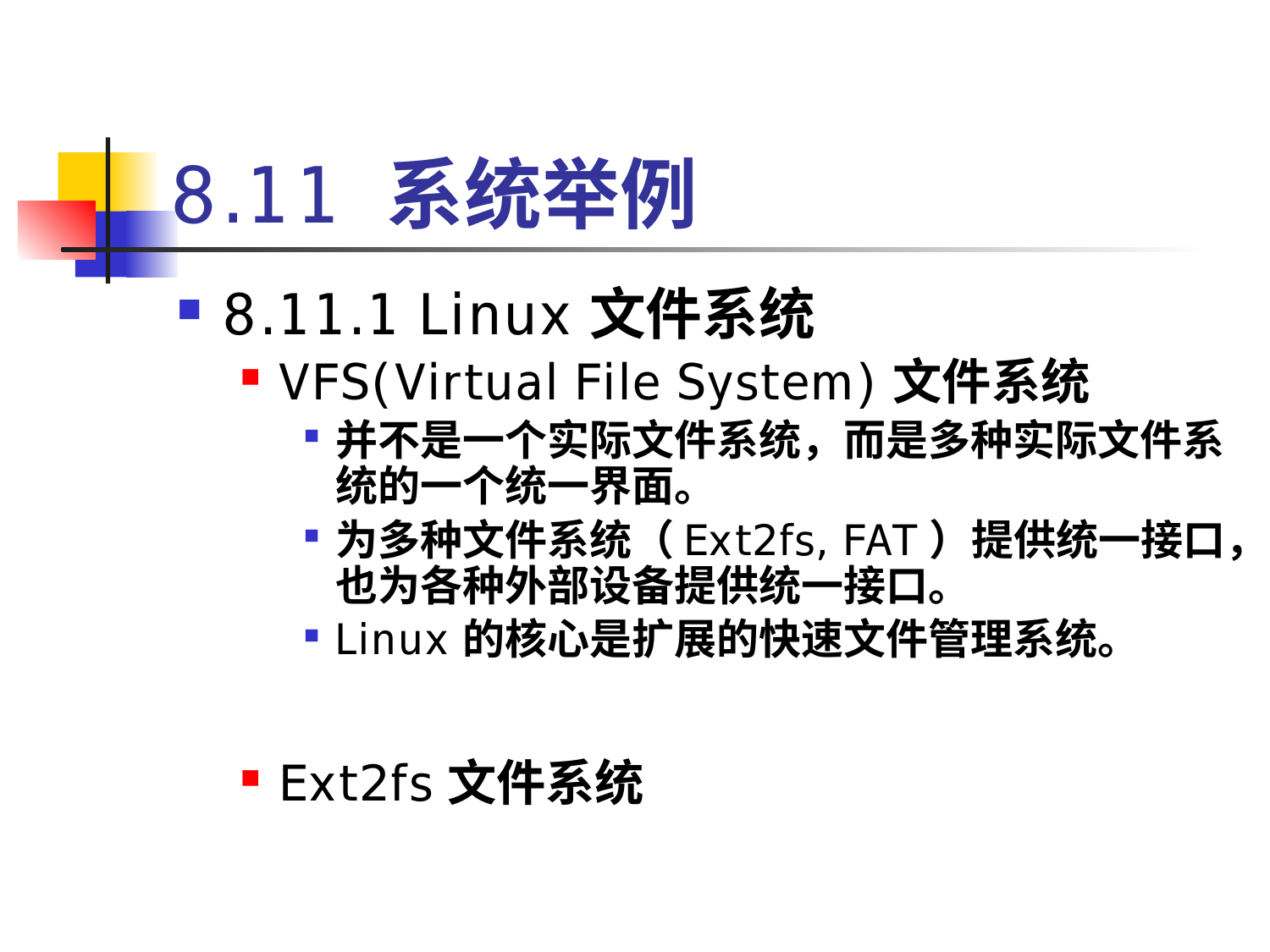

# 8.11 系统举例
8.11.1 Linux文件系统
VFS(Virtual File System)文件系统
并不是一个实际文件系统，而是多种实际文件系统的一个统一界面。
为多种文件系统（Ext2fs, FAT）提供统一接口，也为各种外部设备提供统一接口。
Linux的核心是扩展的快速文件管理系统。

Ext2fs文件系统